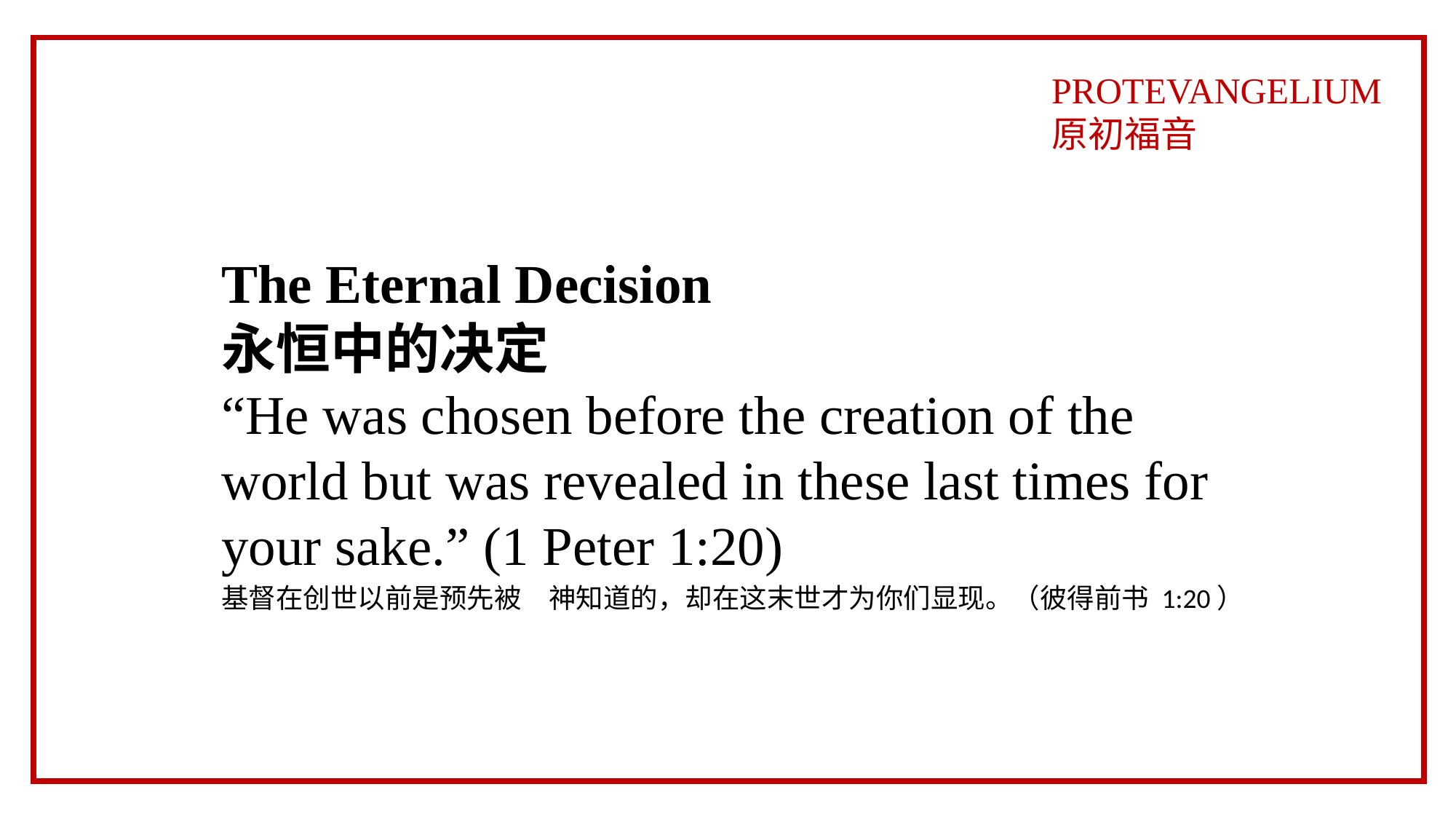

PROTEVANGELIUM
原初福音
The Eternal Decision
永恒中的决定
“He was chosen before the creation of the world but was revealed in these last times for your sake.” (1 Peter 1:20)
基督在创世以前是预先被　神知道的，却在这末世才为你们显现。（彼得前书 1:20）